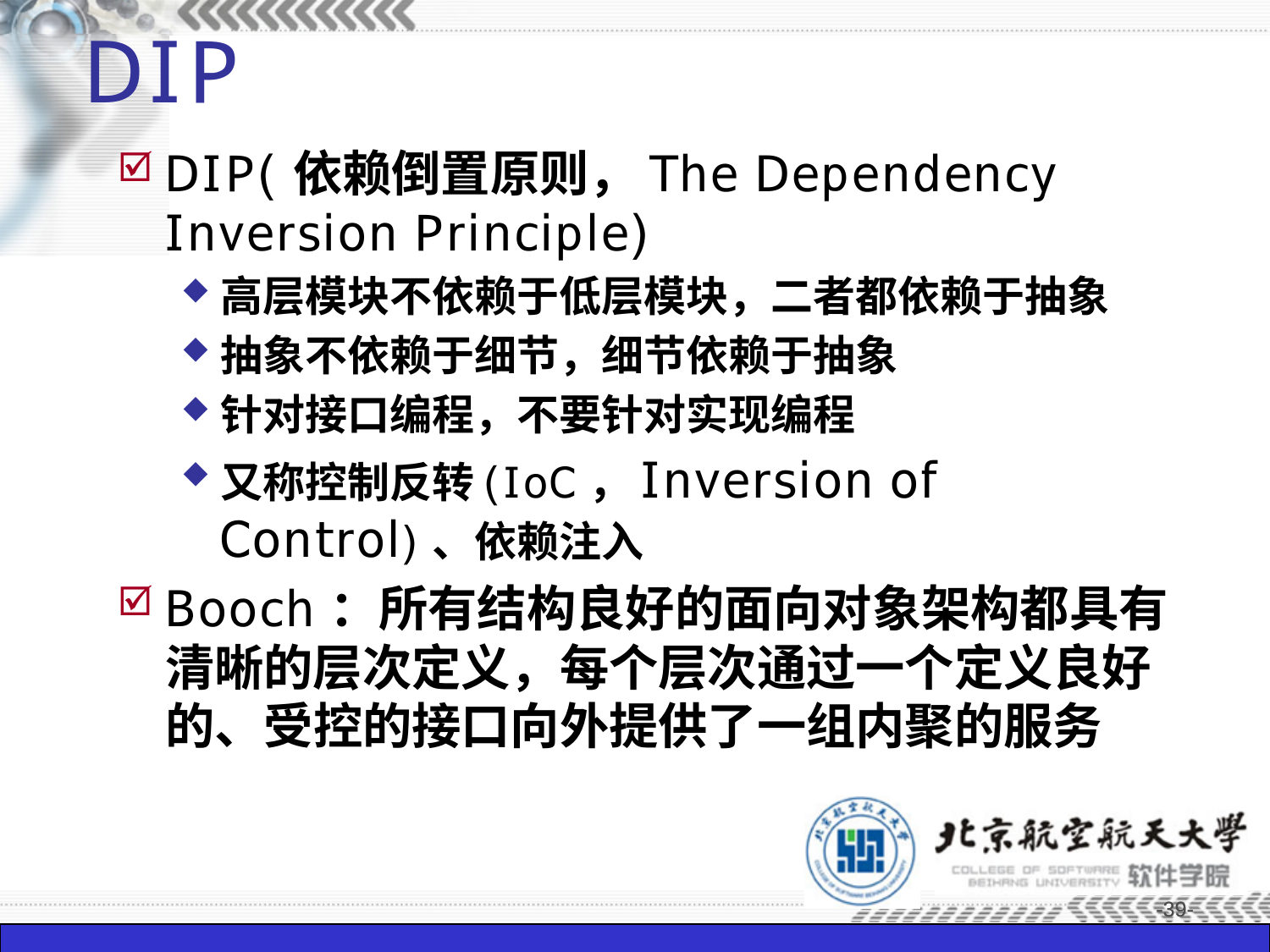

DIP
DIP(依赖倒置原则，The Dependency Inversion Principle)
高层模块不依赖于低层模块，二者都依赖于抽象
抽象不依赖于细节，细节依赖于抽象
针对接口编程，不要针对实现编程
又称控制反转(IoC，Inversion of Control)、依赖注入
Booch：所有结构良好的面向对象架构都具有清晰的层次定义，每个层次通过一个定义良好的、受控的接口向外提供了一组内聚的服务
-39-
-39-